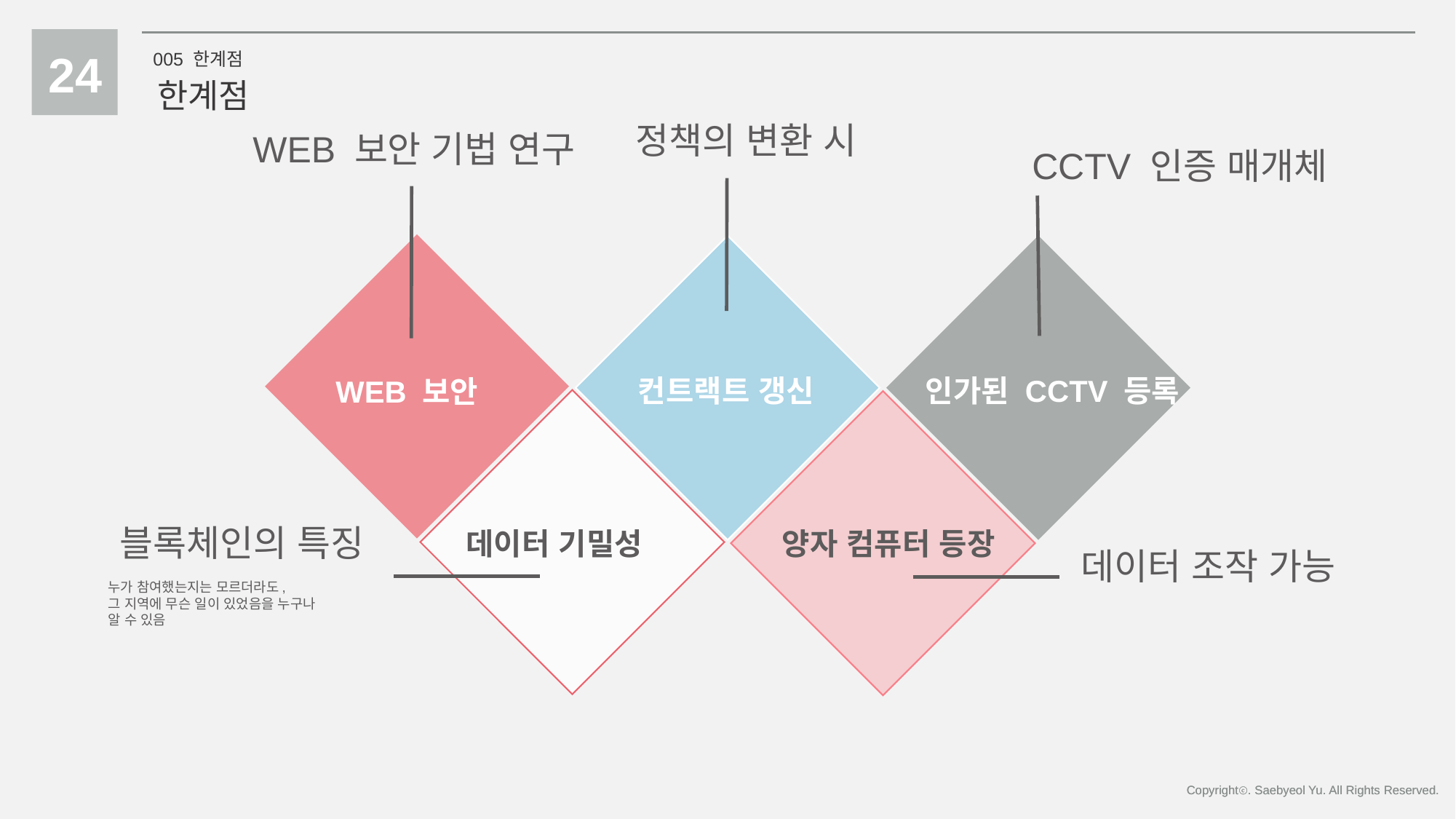

24
005 한계점
한계점
정책의 변환 시
WEB 보안 기법 연구
CCTV 인증 매개체

컨트랙트 갱신
인가된 CCTV 등록
WEB 보안

블록체인의 특징
누가 참여했는지는 모르더라도,
그 지역에 무슨 일이 있었음을 누구나
알 수 있음
데이터 기밀성
양자 컴퓨터 등장
데이터 조작 가능
Copyrightⓒ. Saebyeol Yu. All Rights Reserved.